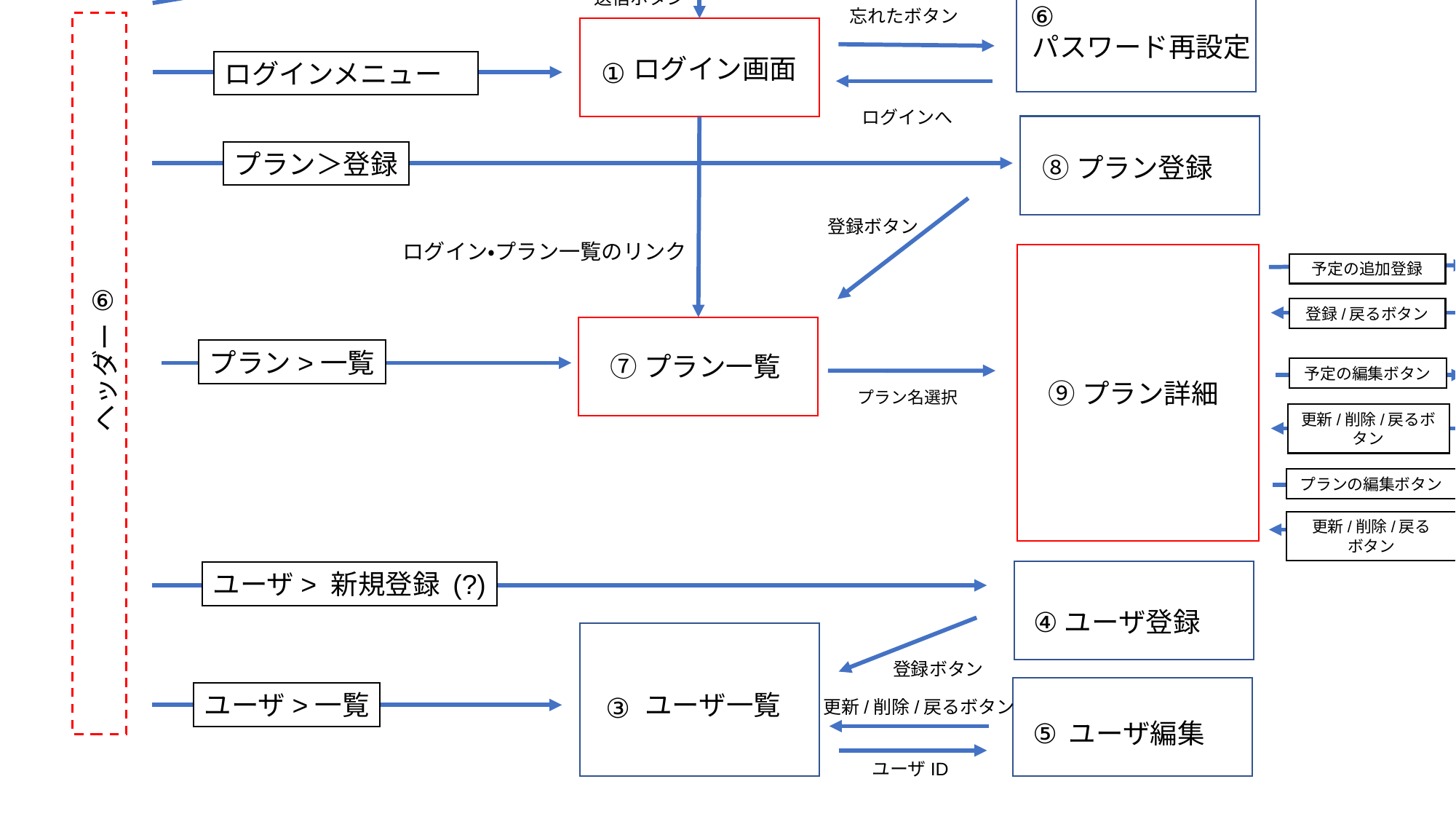

パスワード変更
②
パスワード変更
送信ボタン

⑥
忘れたボタン

パスワード再設定
ログイン画面
①
ログインメニュー
ログインへ

プラン＞登録
⑧プラン登録
登録ボタン

ログイン・プラン一覧のリンク

予定の追加登録
⑩プラン詳細登録
⑥
登録/戻るボタン

プラン>一覧
⑦プラン一覧

ヘッダー
予定の編集ボタン
⑨プラン詳細
プラン名選択
⑪プラン詳細編集
更新/削除/戻るボタン

プランの編集ボタン
⑫プラン詳細編集
更新/削除/戻る
ボタン

ユーザ> 新規登録 (?)
④
ユーザ登録

登録ボタン

ユーザ>一覧
ユーザ一覧
③
更新/削除/戻るボタン
⑤
ユーザ編集
ユーザID